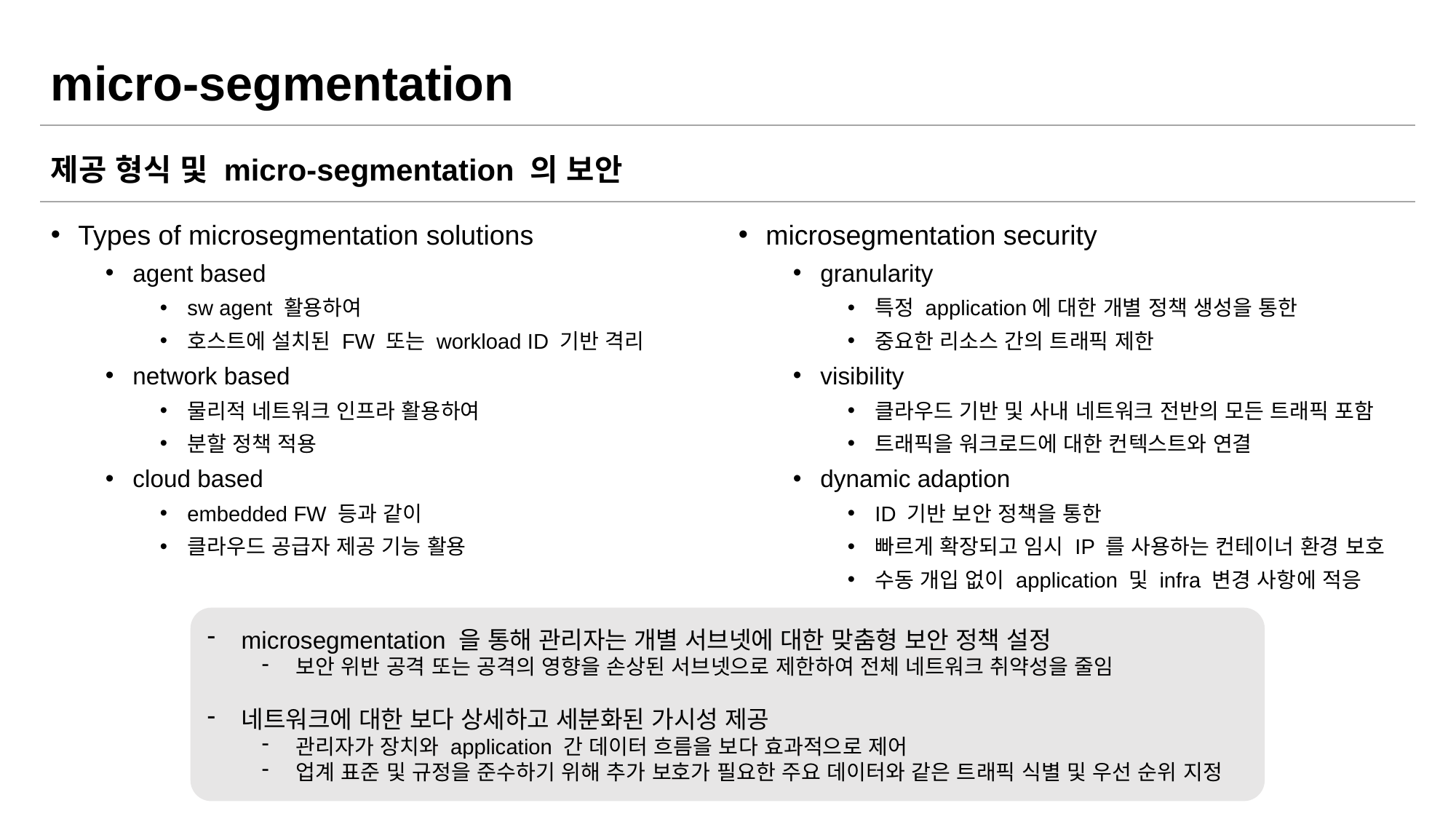

# micro-segmentation
제공 형식 및 micro-segmentation 의 보안
Types of microsegmentation solutions
agent based
sw agent 활용하여
호스트에 설치된 FW 또는 workload ID 기반 격리
network based
물리적 네트워크 인프라 활용하여
분할 정책 적용
cloud based
embedded FW 등과 같이
클라우드 공급자 제공 기능 활용
microsegmentation security
granularity
특정 application에 대한 개별 정책 생성을 통한
중요한 리소스 간의 트래픽 제한
visibility
클라우드 기반 및 사내 네트워크 전반의 모든 트래픽 포함
트래픽을 워크로드에 대한 컨텍스트와 연결
dynamic adaption
ID 기반 보안 정책을 통한
빠르게 확장되고 임시 IP 를 사용하는 컨테이너 환경 보호
수동 개입 없이 application 및 infra 변경 사항에 적응
microsegmentation 을 통해 관리자는 개별 서브넷에 대한 맞춤형 보안 정책 설정
보안 위반 공격 또는 공격의 영향을 손상된 서브넷으로 제한하여 전체 네트워크 취약성을 줄임

네트워크에 대한 보다 상세하고 세분화된 가시성 제공
관리자가 장치와 application 간 데이터 흐름을 보다 효과적으로 제어
업계 표준 및 규정을 준수하기 위해 추가 보호가 필요한 주요 데이터와 같은 트래픽 식별 및 우선 순위 지정